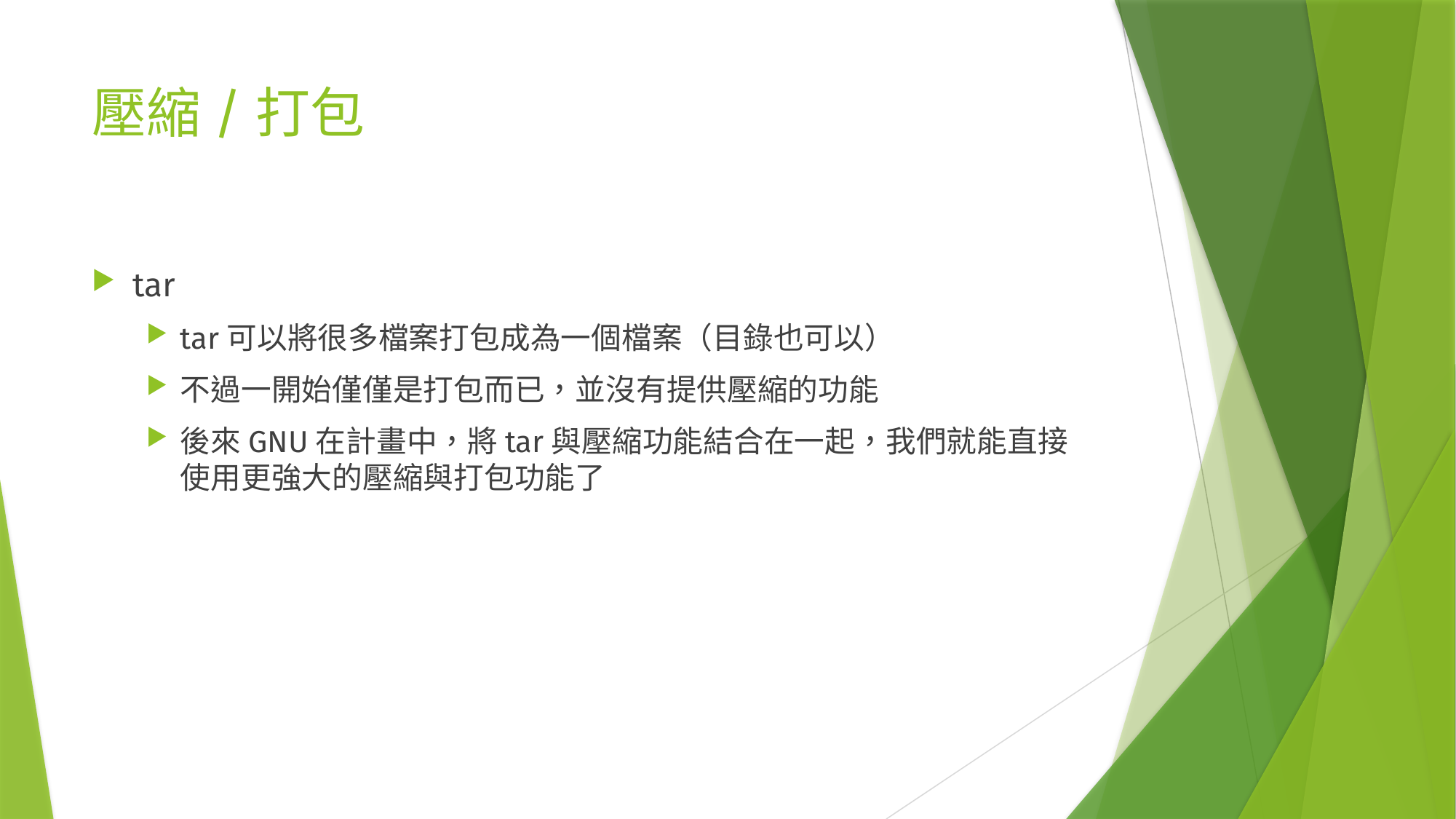

# 壓縮/打包
tar
tar可以將很多檔案打包成為一個檔案（目錄也可以）
不過一開始僅僅是打包而已，並沒有提供壓縮的功能
後來GNU在計畫中，將tar與壓縮功能結合在一起，我們就能直接使用更強大的壓縮與打包功能了